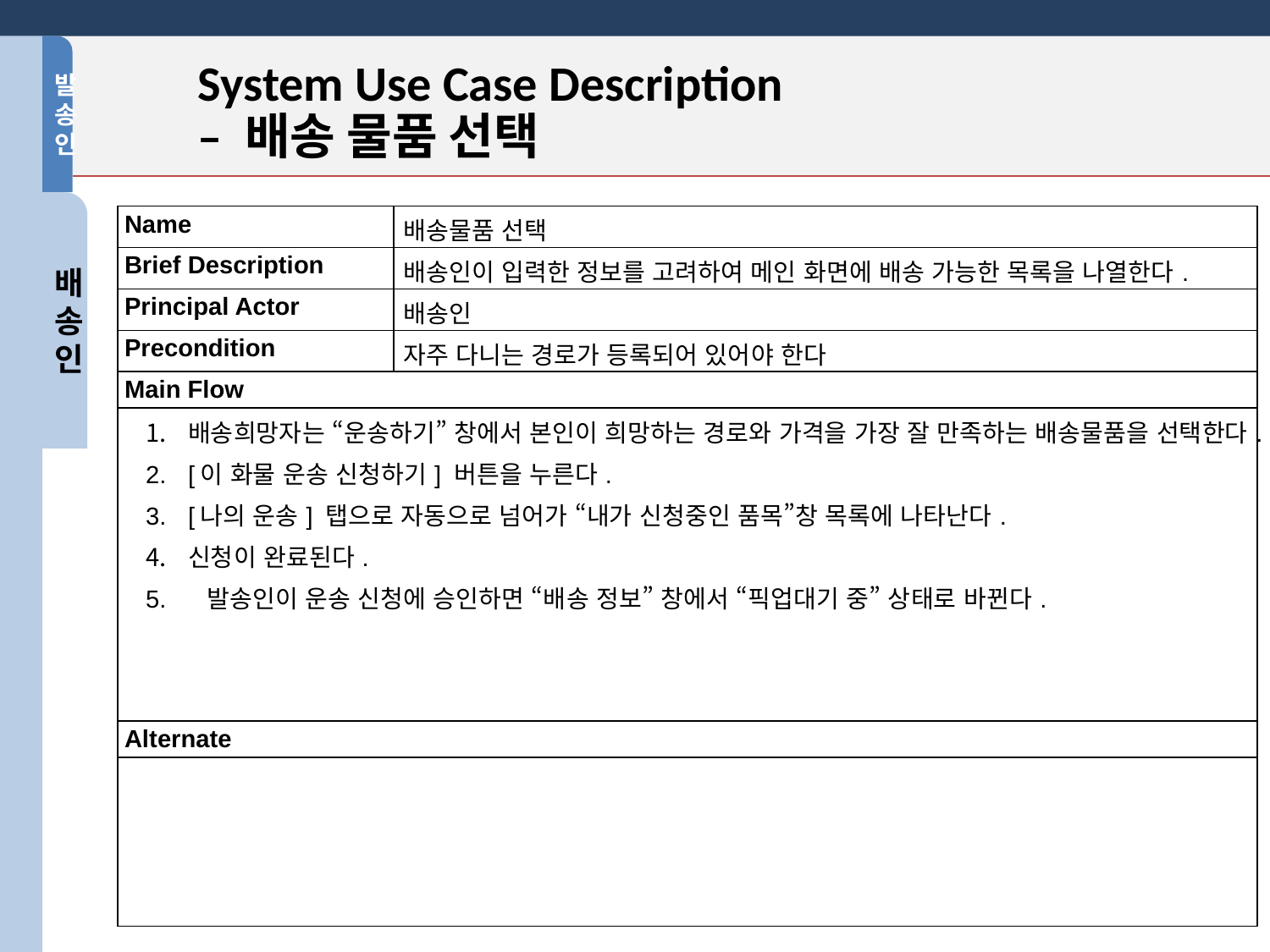

발송인
System Use Case Description
– 배송 물품 선택
배송인
| Name | 배송물품 선택 |
| --- | --- |
| Brief Description | 배송인이 입력한 정보를 고려하여 메인 화면에 배송 가능한 목록을 나열한다. |
| Principal Actor | 배송인 |
| Precondition | 자주 다니는 경로가 등록되어 있어야 한다 |
| Main Flow |  |
| 배송희망자는 “운송하기” 창에서 본인이 희망하는 경로와 가격을 가장 잘 만족하는 배송물품을 선택한다. [이 화물 운송 신청하기] 버튼을 누른다. [나의 운송] 탭으로 자동으로 넘어가 “내가 신청중인 품목”창 목록에 나타난다. 신청이 완료된다. 5. 발송인이 운송 신청에 승인하면 “배송 정보” 창에서 “픽업대기 중” 상태로 바뀐다. |  |
| Alternate |  |
|  |  |